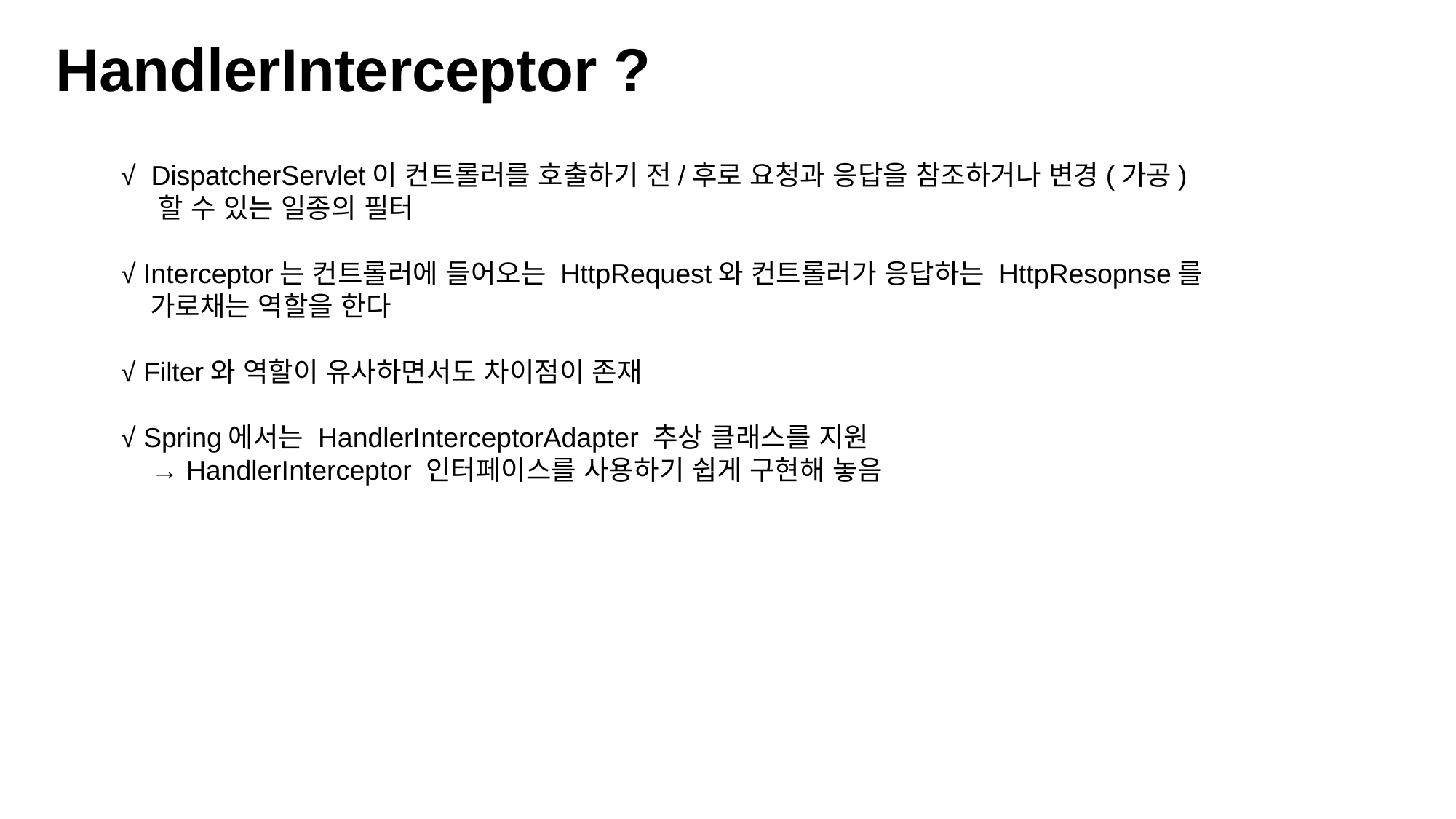

HandlerInterceptor ?
√  DispatcherServlet이 컨트롤러를 호출하기 전/후로 요청과 응답을 참조하거나 변경(가공)
    할 수 있는 일종의 필터

√ Interceptor는 컨트롤러에 들어오는 HttpRequest와 컨트롤러가 응답하는 HttpResopnse를
   가로채는 역할을 한다

√ Filter와 역할이 유사하면서도 차이점이 존재

√ Spring에서는 HandlerInterceptorAdapter 추상 클래스를 지원
    → HandlerInterceptor 인터페이스를 사용하기 쉽게 구현해 놓음